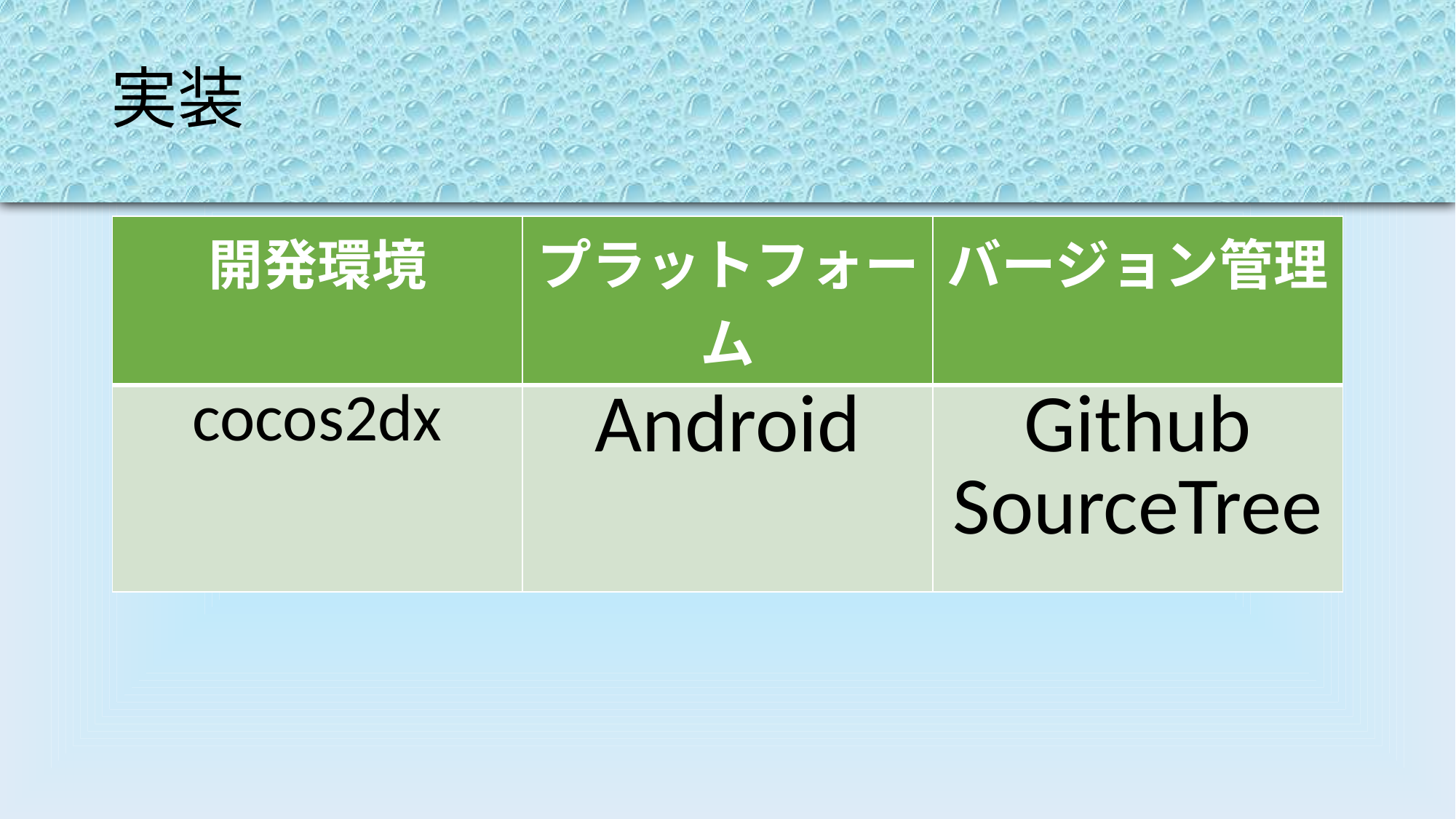

# 実装
| 開発環境 | プラットフォーム | バージョン管理 |
| --- | --- | --- |
| cocos2dx | Android | Github SourceTree |